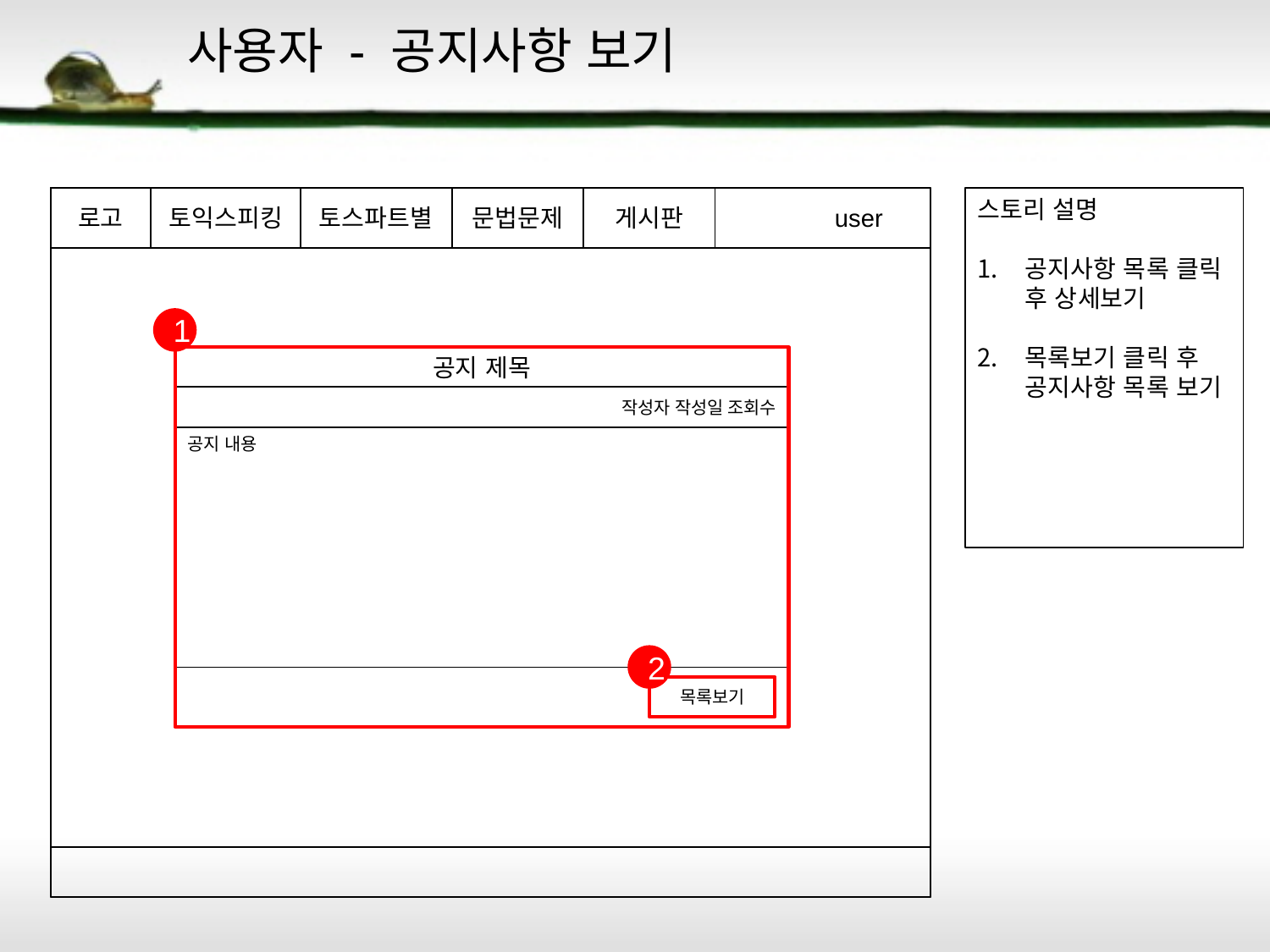

사용자 - 공지사항 보기

로고
토익스피킹
토스파트별
문법문제
게시판
user

공지 제목
작성자 작성일 조회수
공지 내용
목록보기

1

2

스토리 설명

공지사항 목록 클릭 후 상세보기

목록보기 클릭 후 공지사항 목록 보기